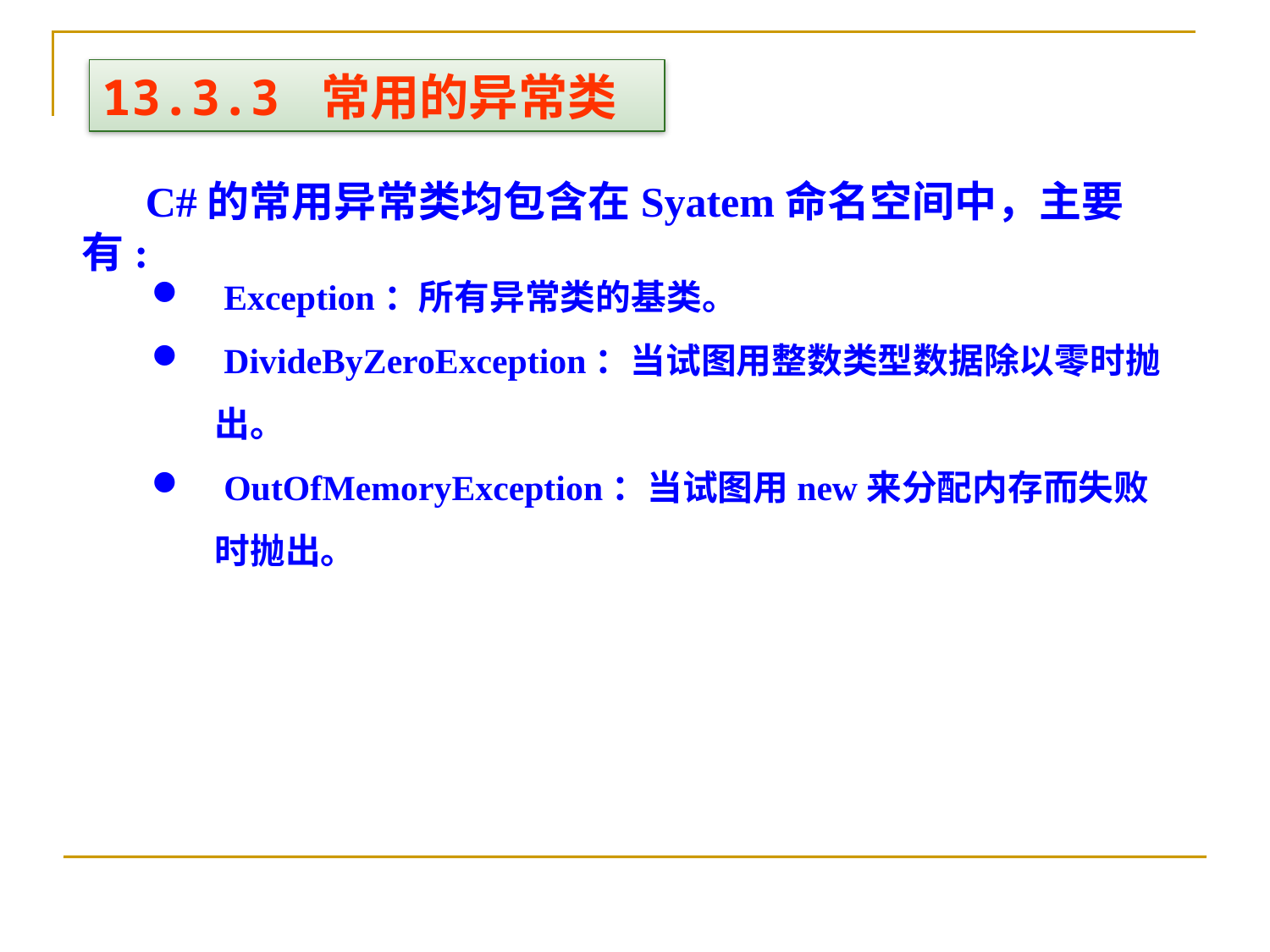

13.3.3 常用的异常类
      C#的常用异常类均包含在Syatem命名空间中，主要有:
 Exception：所有异常类的基类。
 DivideByZeroException：当试图用整数类型数据除以零时抛出。
 OutOfMemoryException：当试图用new来分配内存而失败时抛出。